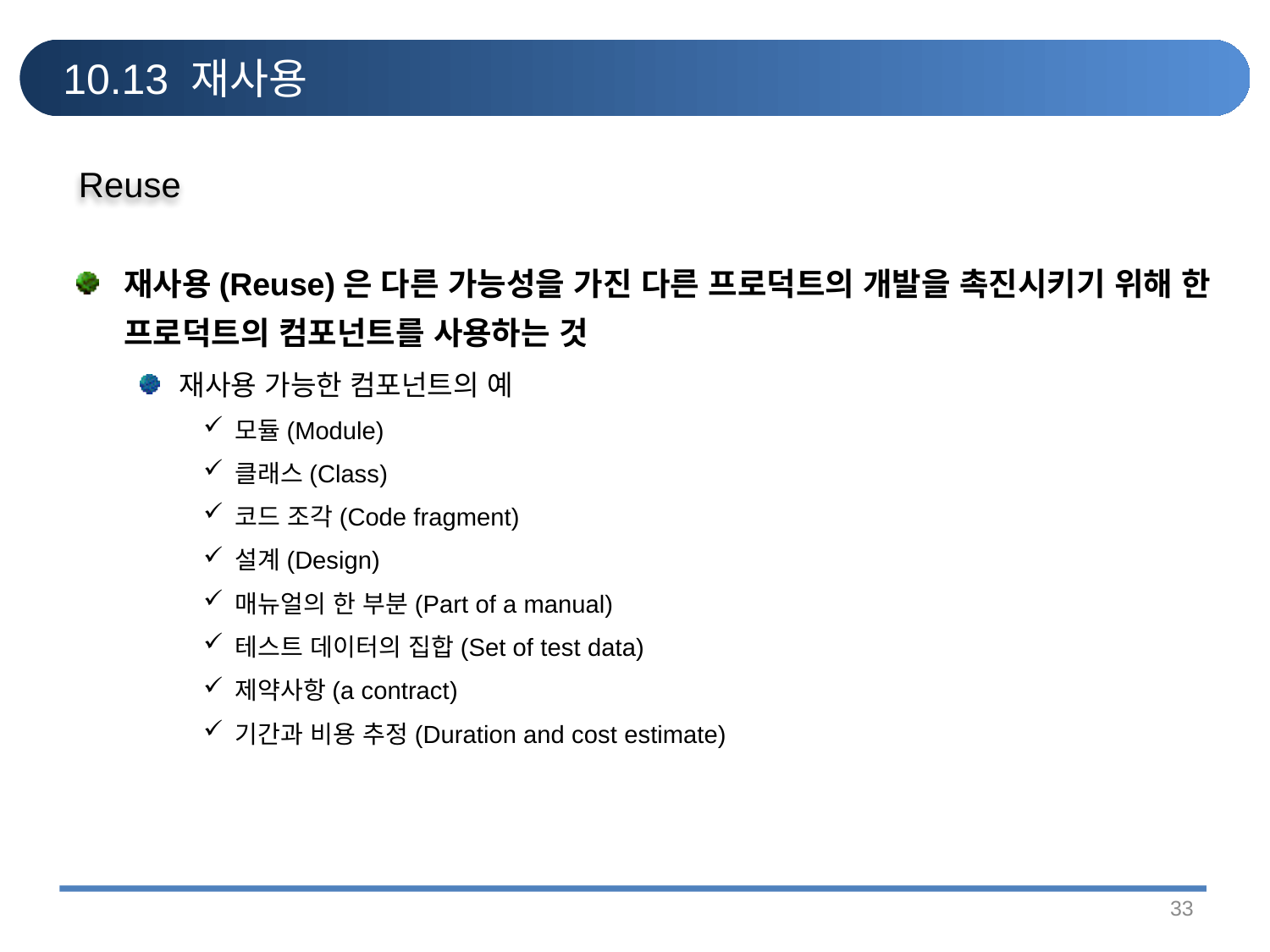

# 10.13 재사용
Reuse
재사용(Reuse)은 다른 가능성을 가진 다른 프로덕트의 개발을 촉진시키기 위해 한 프로덕트의 컴포넌트를 사용하는 것
재사용 가능한 컴포넌트의 예
모듈(Module)
클래스(Class)
코드 조각(Code fragment)
설계(Design)
매뉴얼의 한 부분(Part of a manual)
테스트 데이터의 집합(Set of test data)
제약사항(a contract)
기간과 비용 추정(Duration and cost estimate)
33